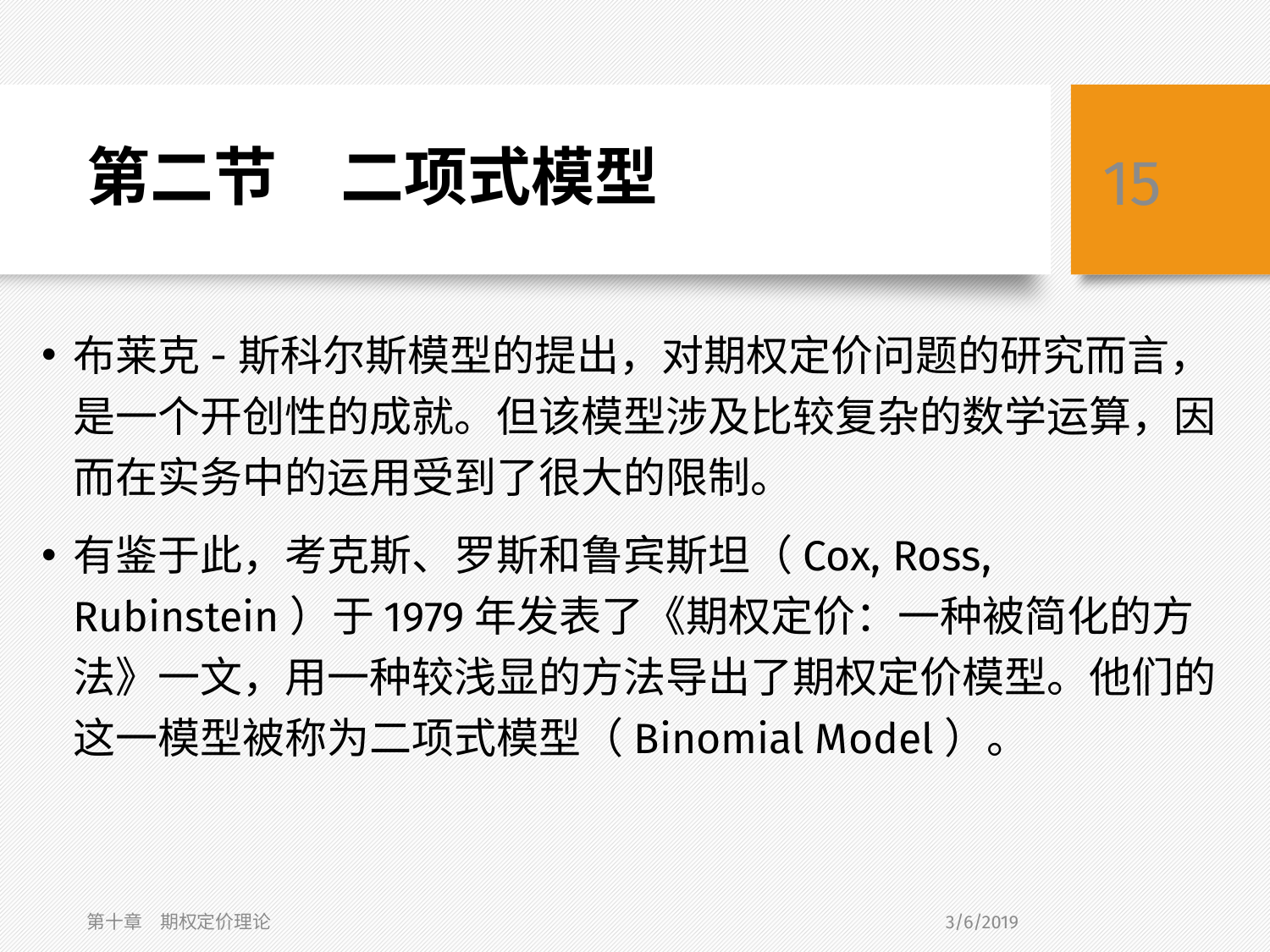

# 第二节　二项式模型
15
布莱克-斯科尔斯模型的提出，对期权定价问题的研究而言，是一个开创性的成就。但该模型涉及比较复杂的数学运算，因而在实务中的运用受到了很大的限制。
有鉴于此，考克斯、罗斯和鲁宾斯坦（Cox, Ross, Rubinstein）于1979年发表了《期权定价：一种被简化的方法》一文，用一种较浅显的方法导出了期权定价模型。他们的这一模型被称为二项式模型（Binomial Model）。
3/6/2019
第十章　期权定价理论